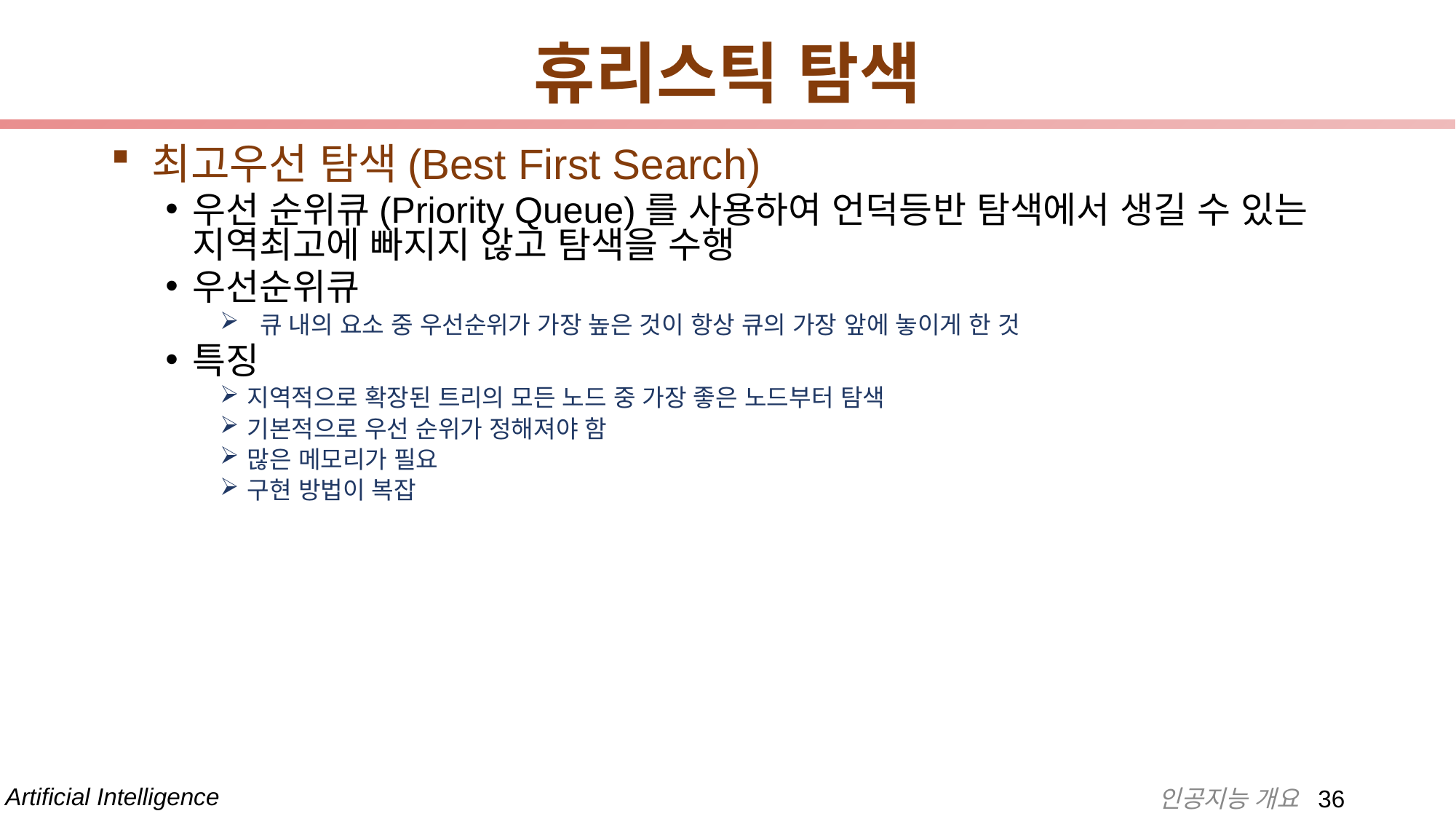

# 휴리스틱 탐색
최고우선 탐색(Best First Search)
우선 순위큐(Priority Queue)를 사용하여 언덕등반 탐색에서 생길 수 있는 지역최고에 빠지지 않고 탐색을 수행
우선순위큐
 큐 내의 요소 중 우선순위가 가장 높은 것이 항상 큐의 가장 앞에 놓이게 한 것
특징
지역적으로 확장된 트리의 모든 노드 중 가장 좋은 노드부터 탐색
기본적으로 우선 순위가 정해져야 함
많은 메모리가 필요
구현 방법이 복잡